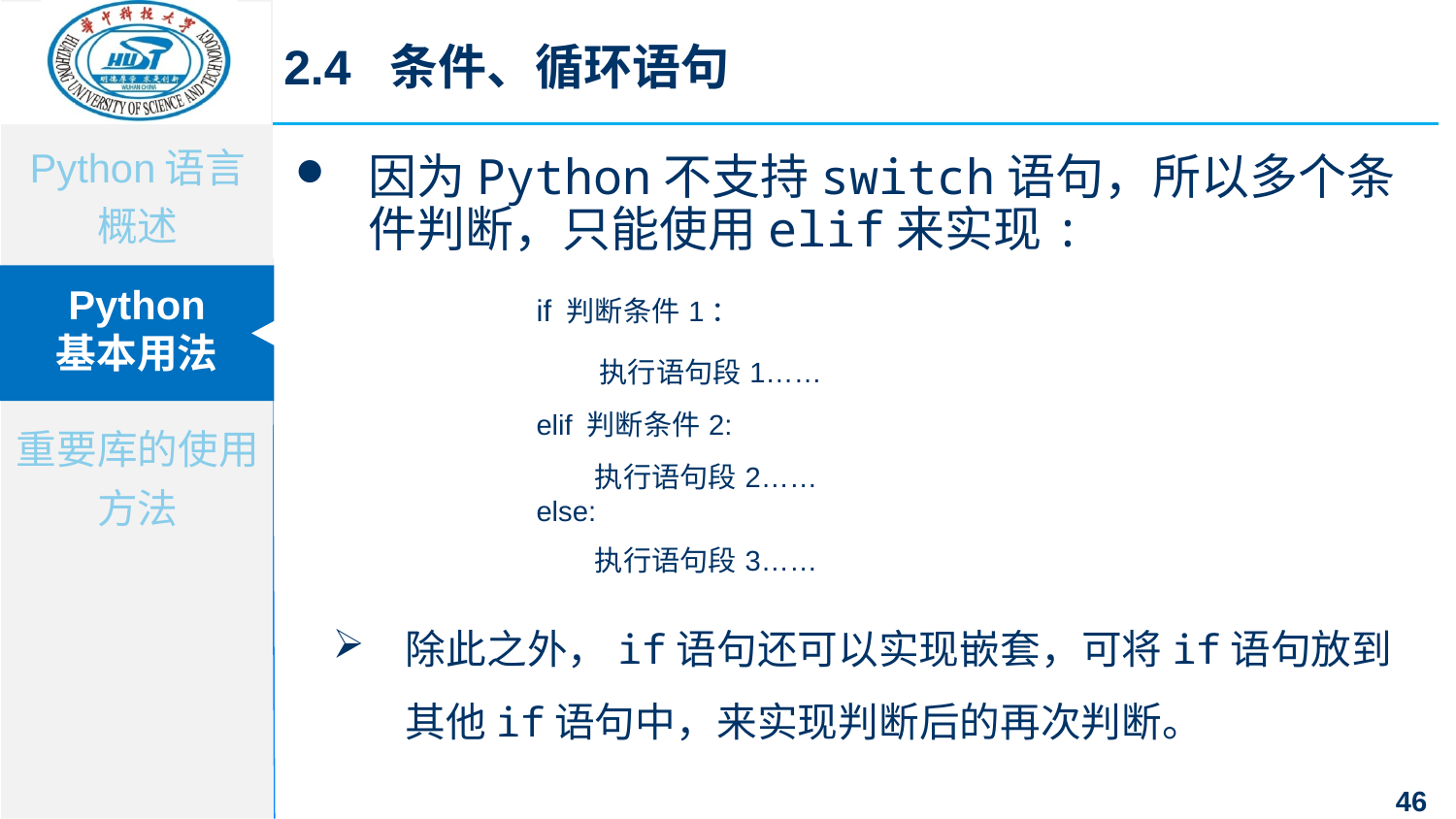

2.4  条件、循环语句
因为Python不支持switch语句，所以多个条件判断，只能使用elif来实现:
| if 判断条件1： |
| --- |
| 执行语句段1…… |
| elif 判断条件2: |
| 执行语句段2…… else: |
| 执行语句段3…… |
除此之外，if语句还可以实现嵌套，可将if语句放到其他if语句中，来实现判断后的再次判断。